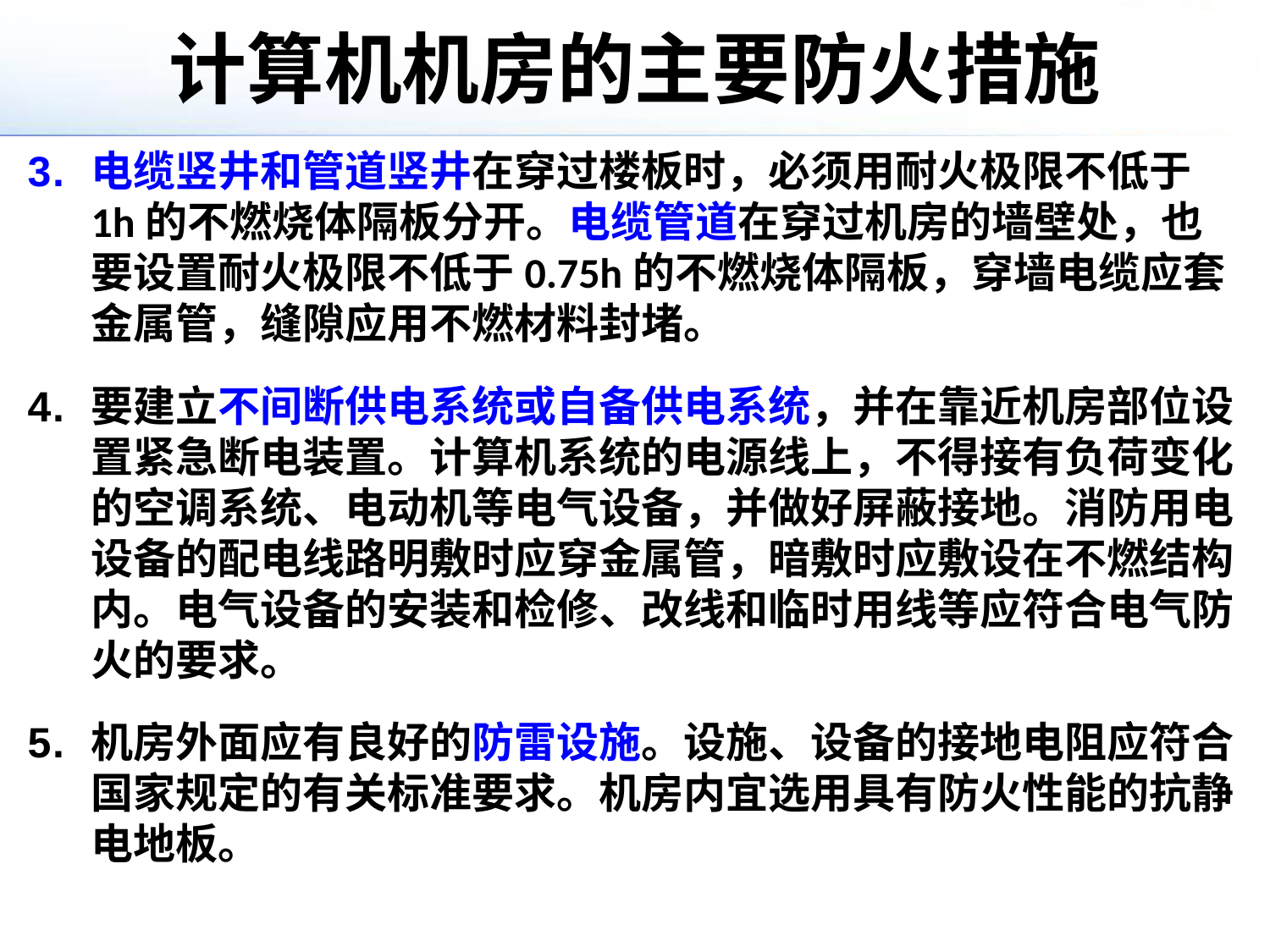

# 计算机机房的主要防火措施
电缆竖井和管道竖井在穿过楼板时，必须用耐火极限不低于1h的不燃烧体隔板分开。电缆管道在穿过机房的墙壁处，也要设置耐火极限不低于0.75h的不燃烧体隔板，穿墙电缆应套金属管，缝隙应用不燃材料封堵。
要建立不间断供电系统或自备供电系统，并在靠近机房部位设置紧急断电装置。计算机系统的电源线上，不得接有负荷变化的空调系统、电动机等电气设备，并做好屏蔽接地。消防用电设备的配电线路明敷时应穿金属管，暗敷时应敷设在不燃结构内。电气设备的安装和检修、改线和临时用线等应符合电气防火的要求。
机房外面应有良好的防雷设施。设施、设备的接地电阻应符合国家规定的有关标准要求。机房内宜选用具有防火性能的抗静电地板。